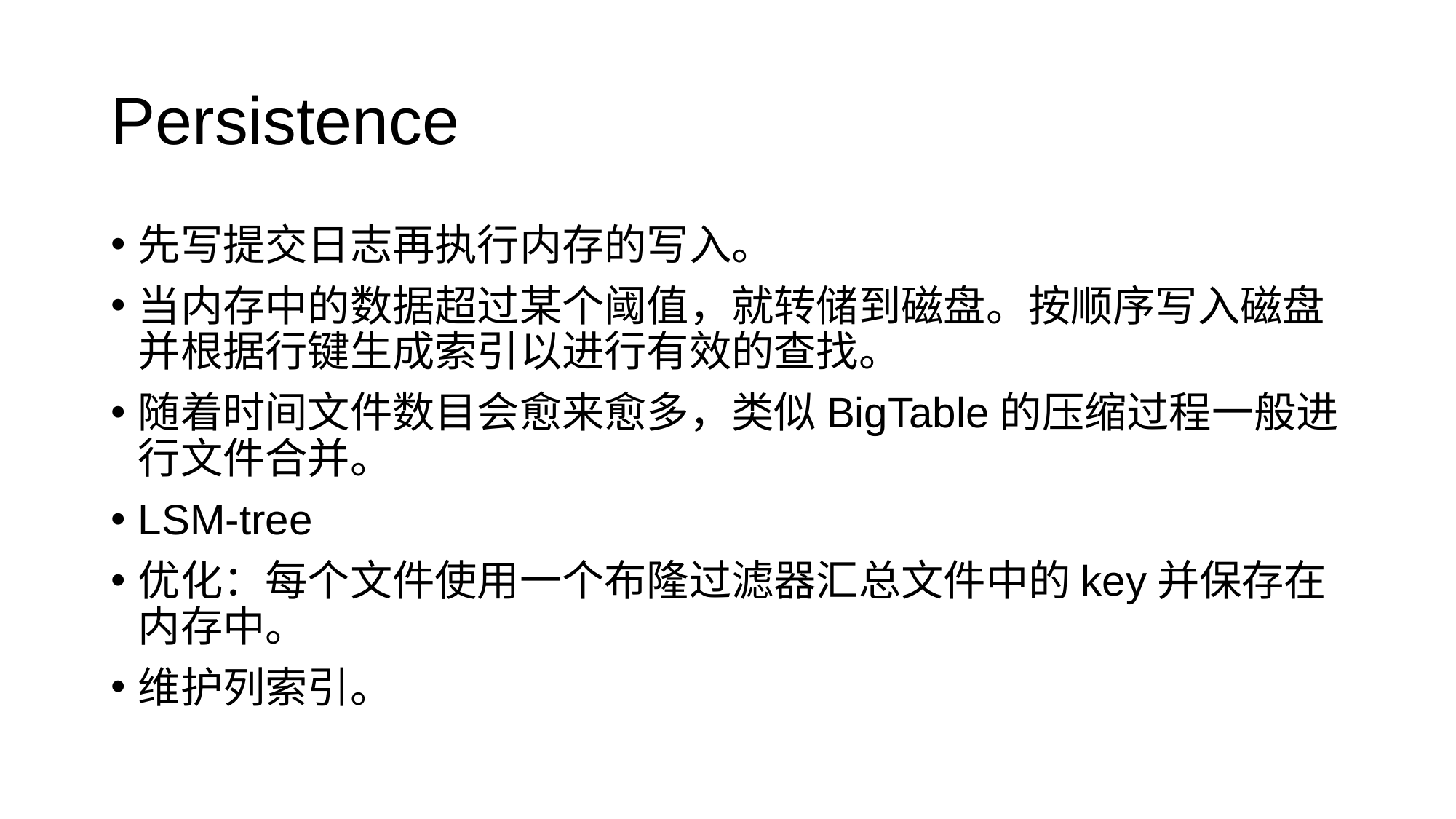

# Persistence
先写提交日志再执行内存的写入。
当内存中的数据超过某个阈值，就转储到磁盘。按顺序写入磁盘并根据行键生成索引以进行有效的查找。
随着时间文件数目会愈来愈多，类似BigTable的压缩过程一般进行文件合并。
LSM-tree
优化：每个文件使用一个布隆过滤器汇总文件中的key并保存在内存中。
维护列索引。